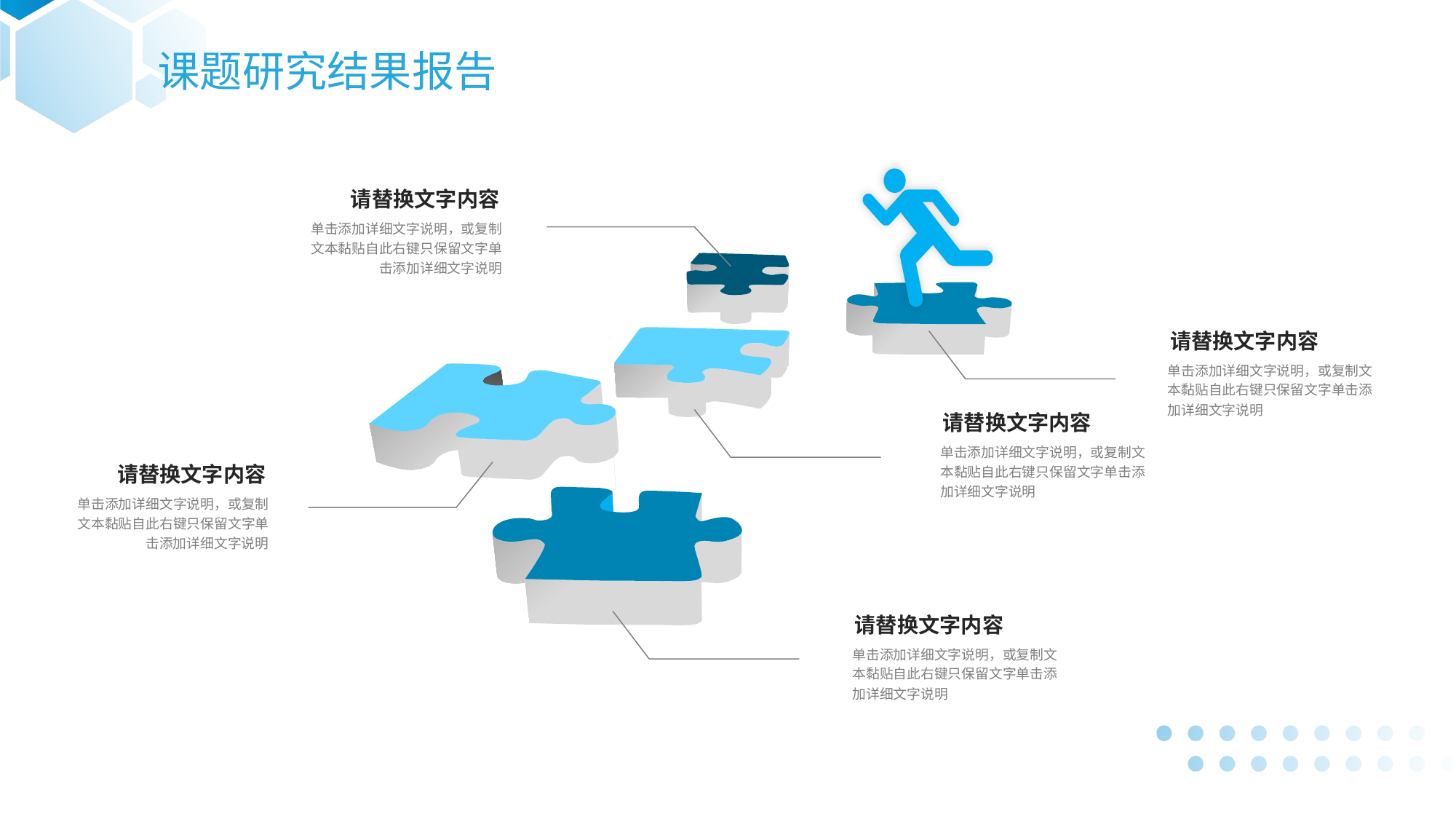

课题研究结果报告

请替换文字内容
单击添加详细文字说明，或复制文本黏贴自此右键只保留文字单击添加详细文字说明

请替换文字内容

单击添加详细文字说明，或复制文本黏贴自此右键只保留文字单击添加详细文字说明

请替换文字内容
单击添加详细文字说明，或复制文本黏贴自此右键只保留文字单击添加详细文字说明
请替换文字内容

单击添加详细文字说明，或复制文本黏贴自此右键只保留文字单击添加详细文字说明

请替换文字内容
单击添加详细文字说明，或复制文本黏贴自此右键只保留文字单击添加详细文字说明